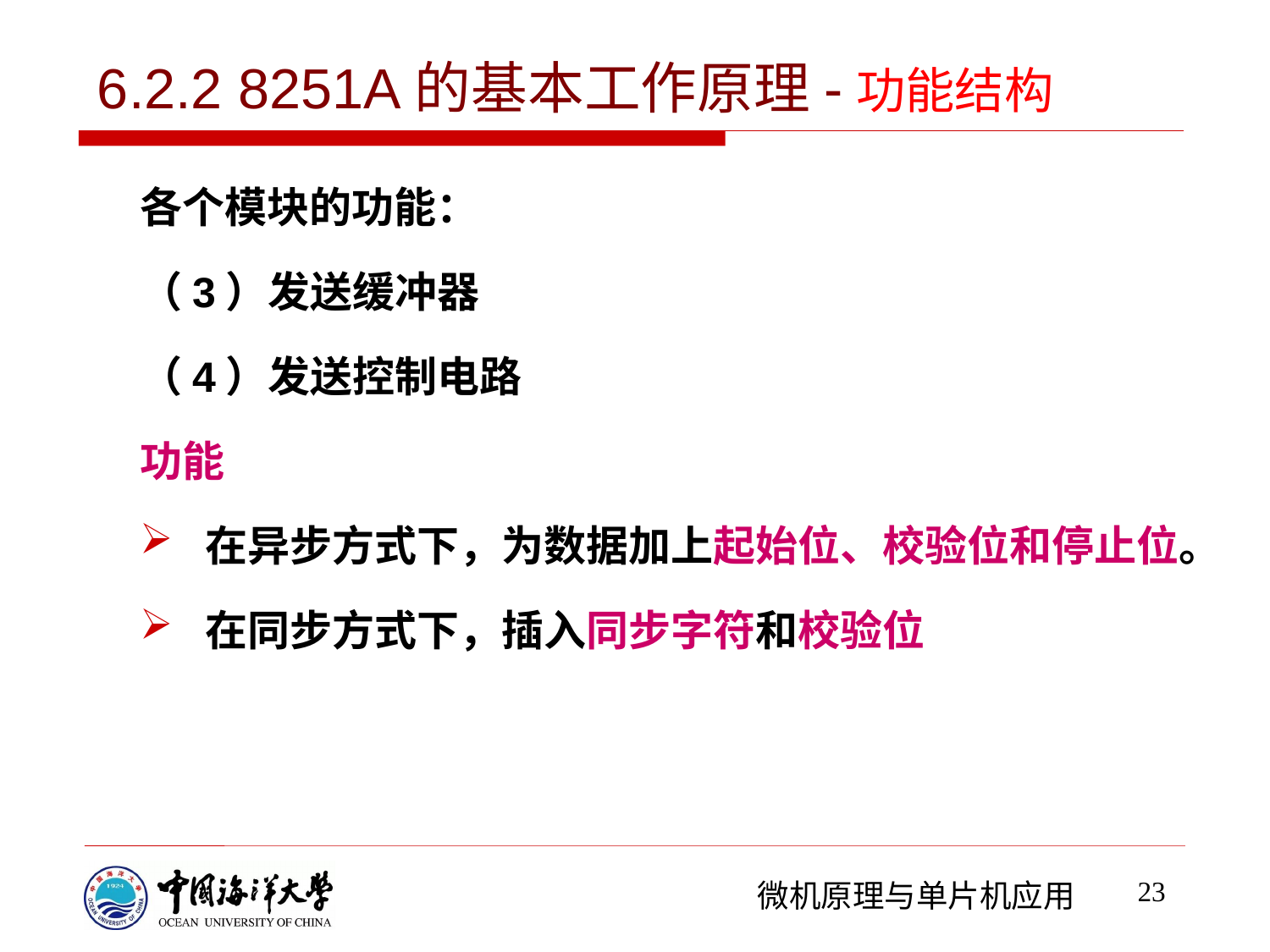

6.2.2 8251A的基本工作原理-功能结构
各个模块的功能：
（3）发送缓冲器
（4）发送控制电路
功能
在异步方式下，为数据加上起始位、校验位和停止位。
在同步方式下，插入同步字符和校验位
23